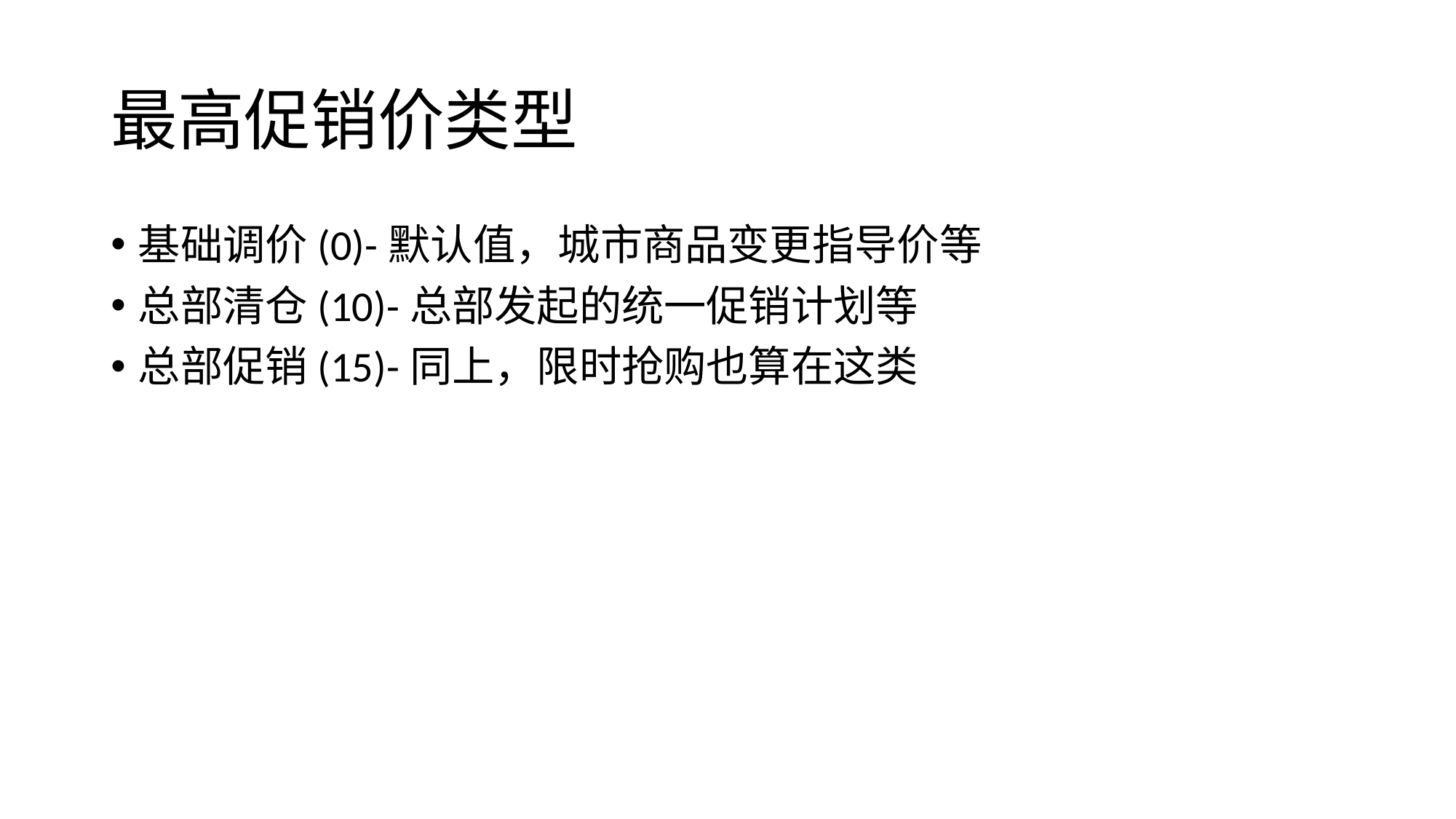

# 最高促销价类型
基础调价(0)-默认值，城市商品变更指导价等
总部清仓(10)-总部发起的统一促销计划等
总部促销(15)-同上，限时抢购也算在这类